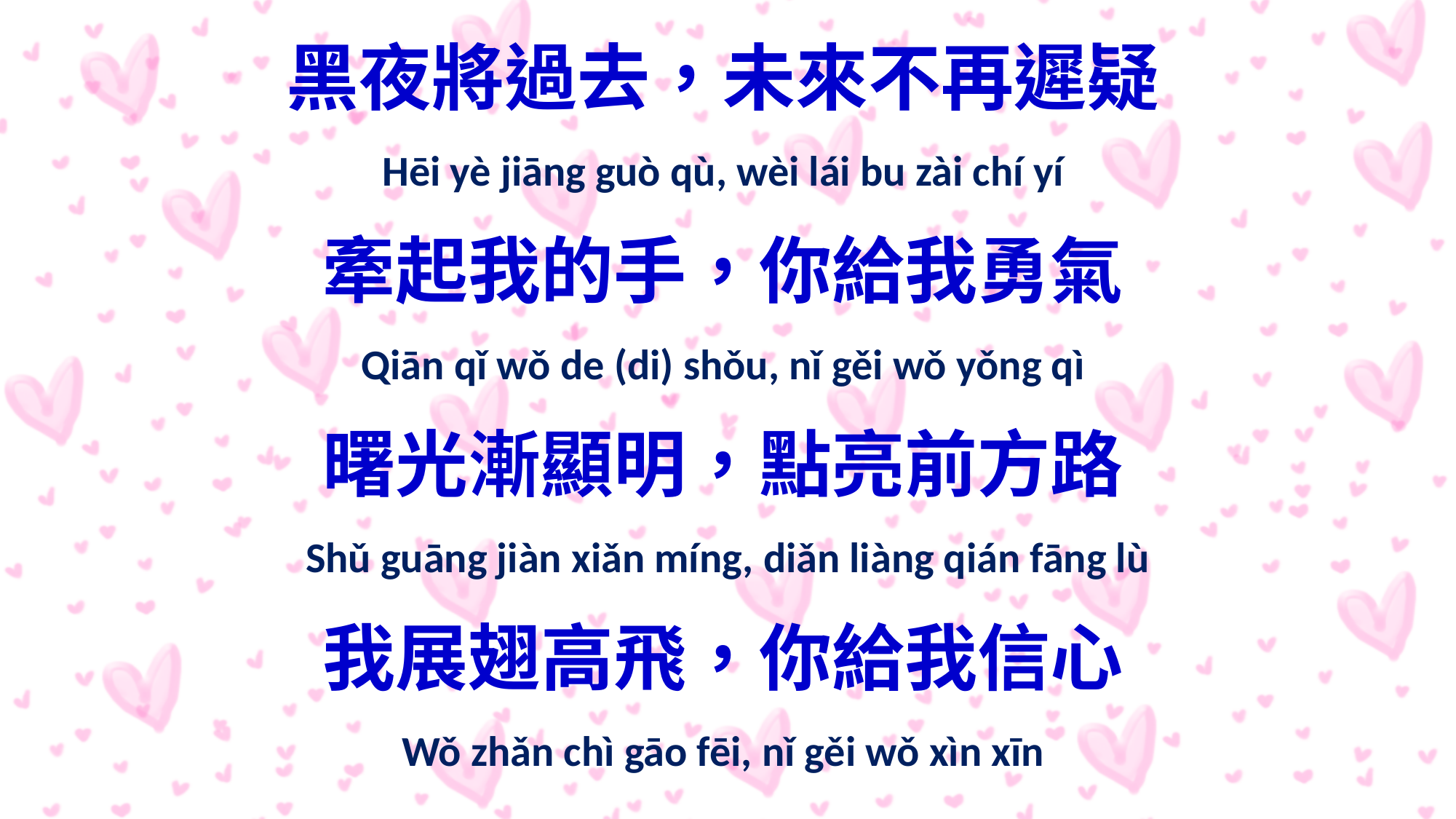

黑夜將過去，未來不再遲疑
Hēi yè jiāng guò qù, wèi lái bu zài chí yí
牽起我的手，你給我勇氣
Qiān qǐ wǒ de (di) shǒu, nǐ gěi wǒ yǒng qì
曙光漸顯明，點亮前方路
Shǔ guāng jiàn xiǎn míng, diǎn liàng qián fāng lù
我展翅高飛，你給我信心
Wǒ zhǎn chì gāo fēi, nǐ gěi wǒ xìn xīn